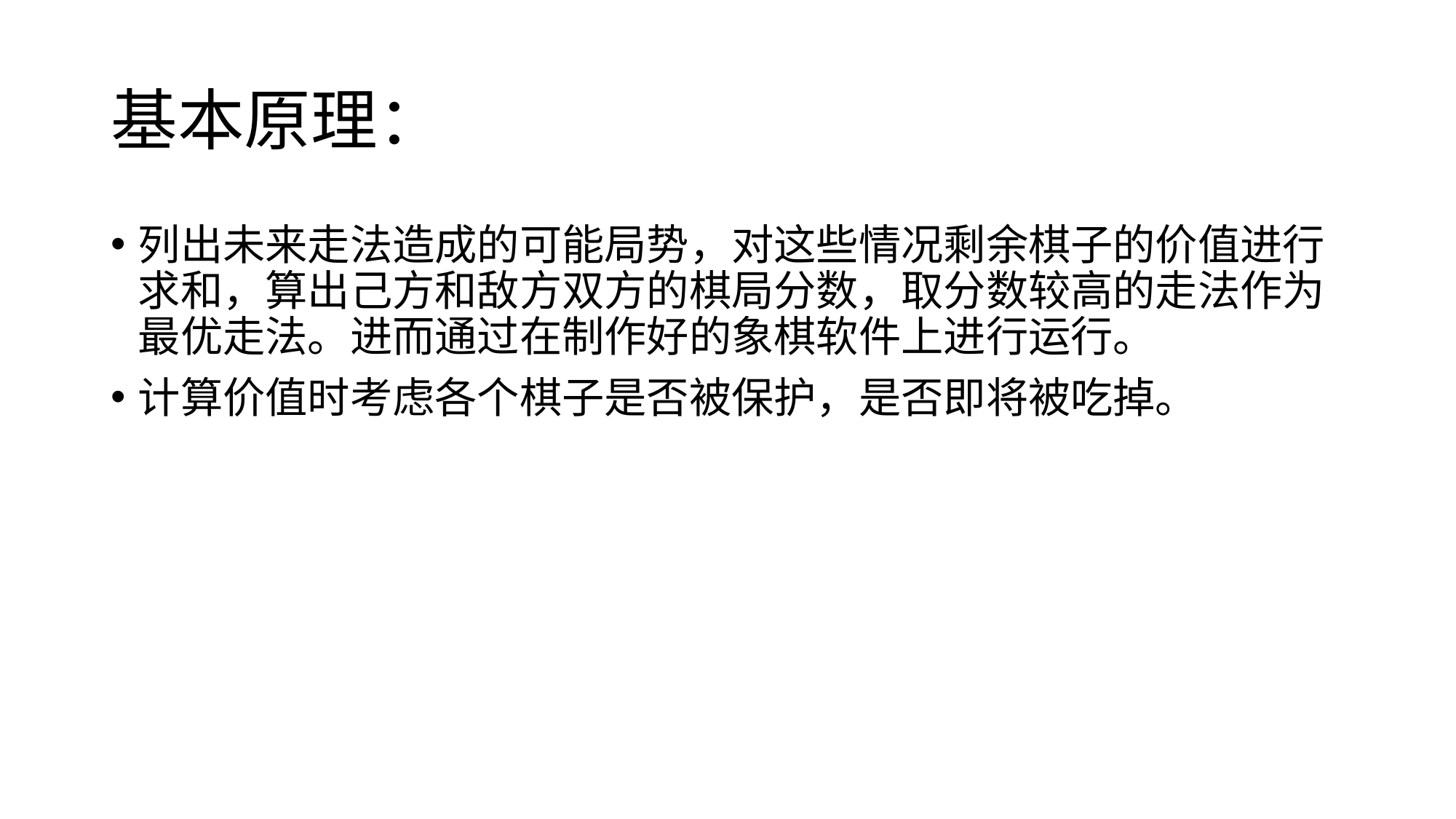

# 基本原理：
列出未来走法造成的可能局势，对这些情况剩余棋子的价值进行求和，算出己方和敌方双方的棋局分数，取分数较高的走法作为最优走法。进而通过在制作好的象棋软件上进行运行。
计算价值时考虑各个棋子是否被保护，是否即将被吃掉。